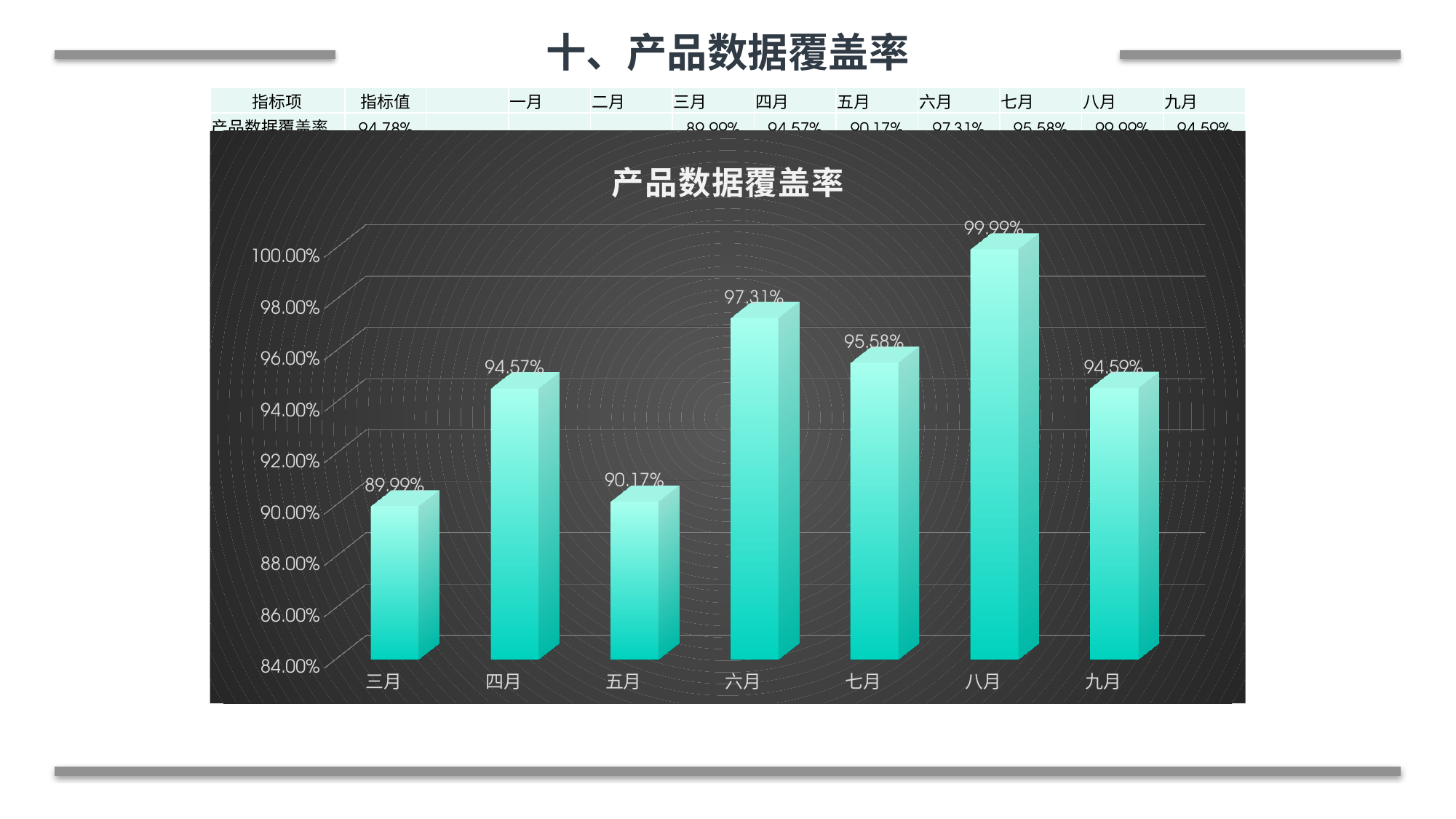

十、产品数据覆盖率
| 指标项 | 指标值 |  | 一月 | 二月 | 三月 | 四月 | 五月 | 六月 | 七月 | 八月 | 九月 |
| --- | --- | --- | --- | --- | --- | --- | --- | --- | --- | --- | --- |
| 产品数据覆盖率 | 94.78% |  |  |  | 89.99% | 94.57% | 90.17% | 97.31% | 95.58% | 99.99% | 94.59% |

[unsupported chart]